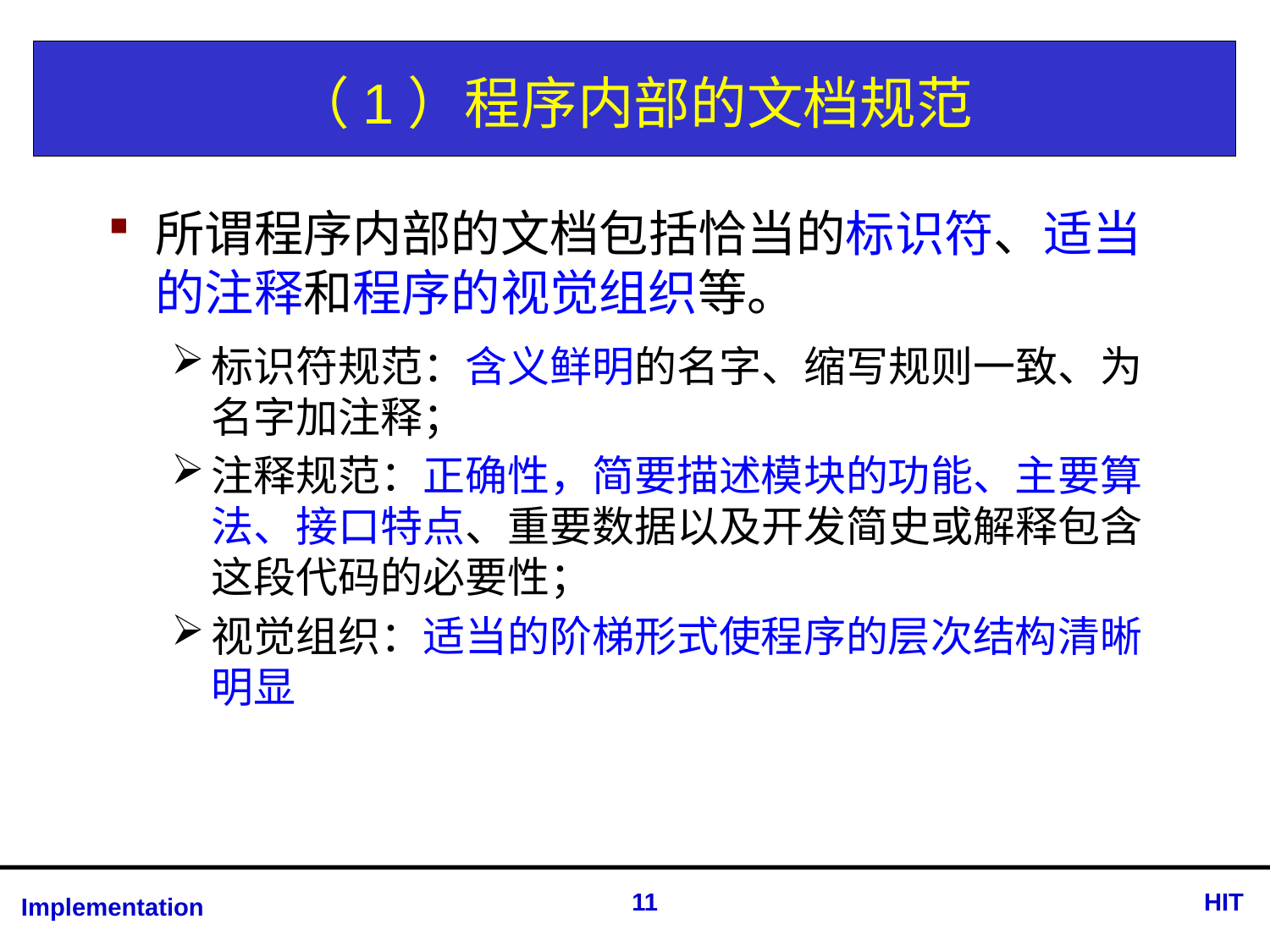

# （1）程序内部的文档规范
所谓程序内部的文档包括恰当的标识符、适当的注释和程序的视觉组织等。
标识符规范：含义鲜明的名字、缩写规则一致、为名字加注释；
注释规范：正确性，简要描述模块的功能、主要算法、接口特点、重要数据以及开发简史或解释包含这段代码的必要性；
视觉组织：适当的阶梯形式使程序的层次结构清晰明显